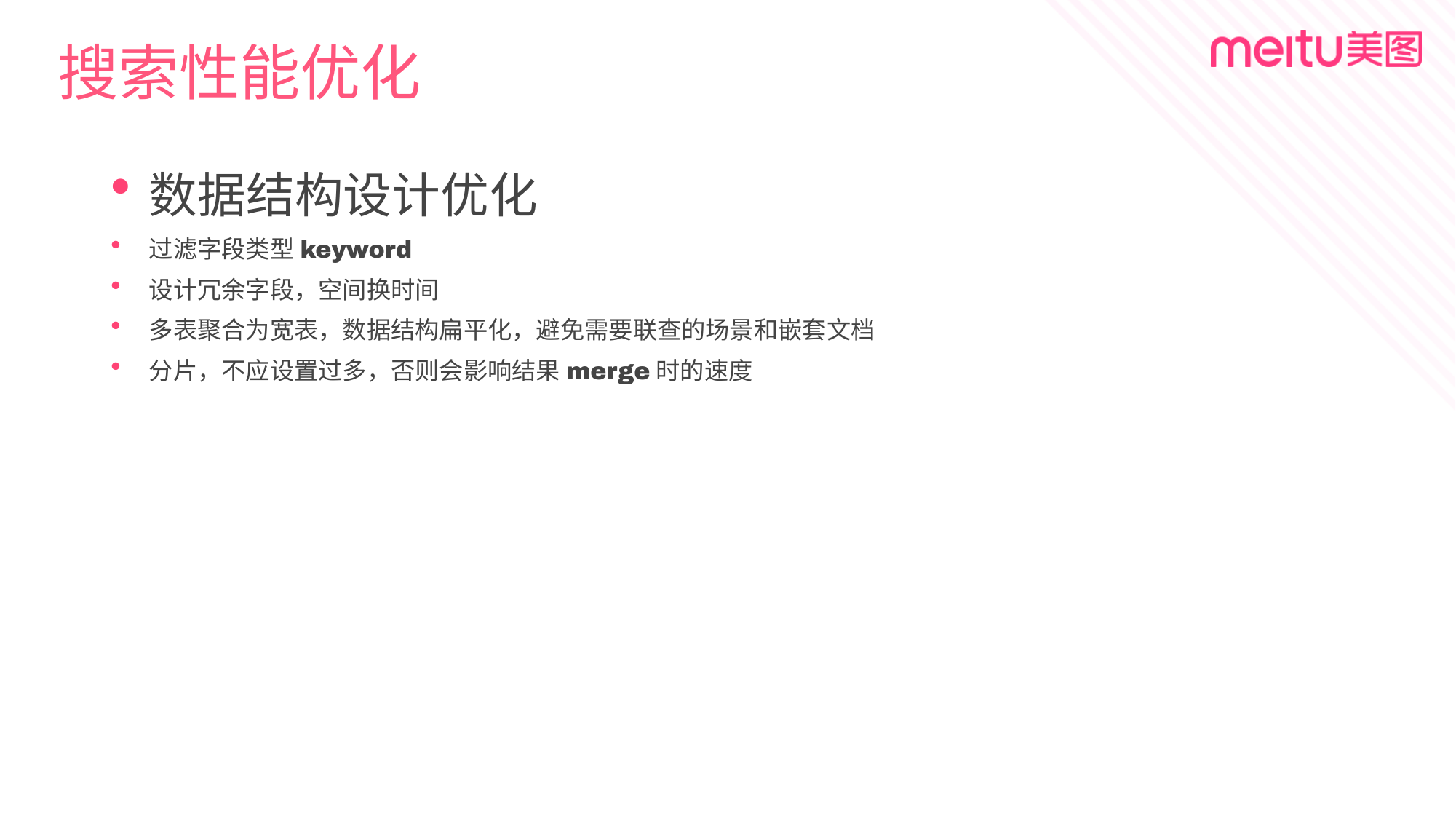

# 搜索性能优化
数据结构设计优化
过滤字段类型keyword
设计冗余字段，空间换时间
多表聚合为宽表，数据结构扁平化，避免需要联查的场景和嵌套文档
分片，不应设置过多，否则会影响结果merge时的速度